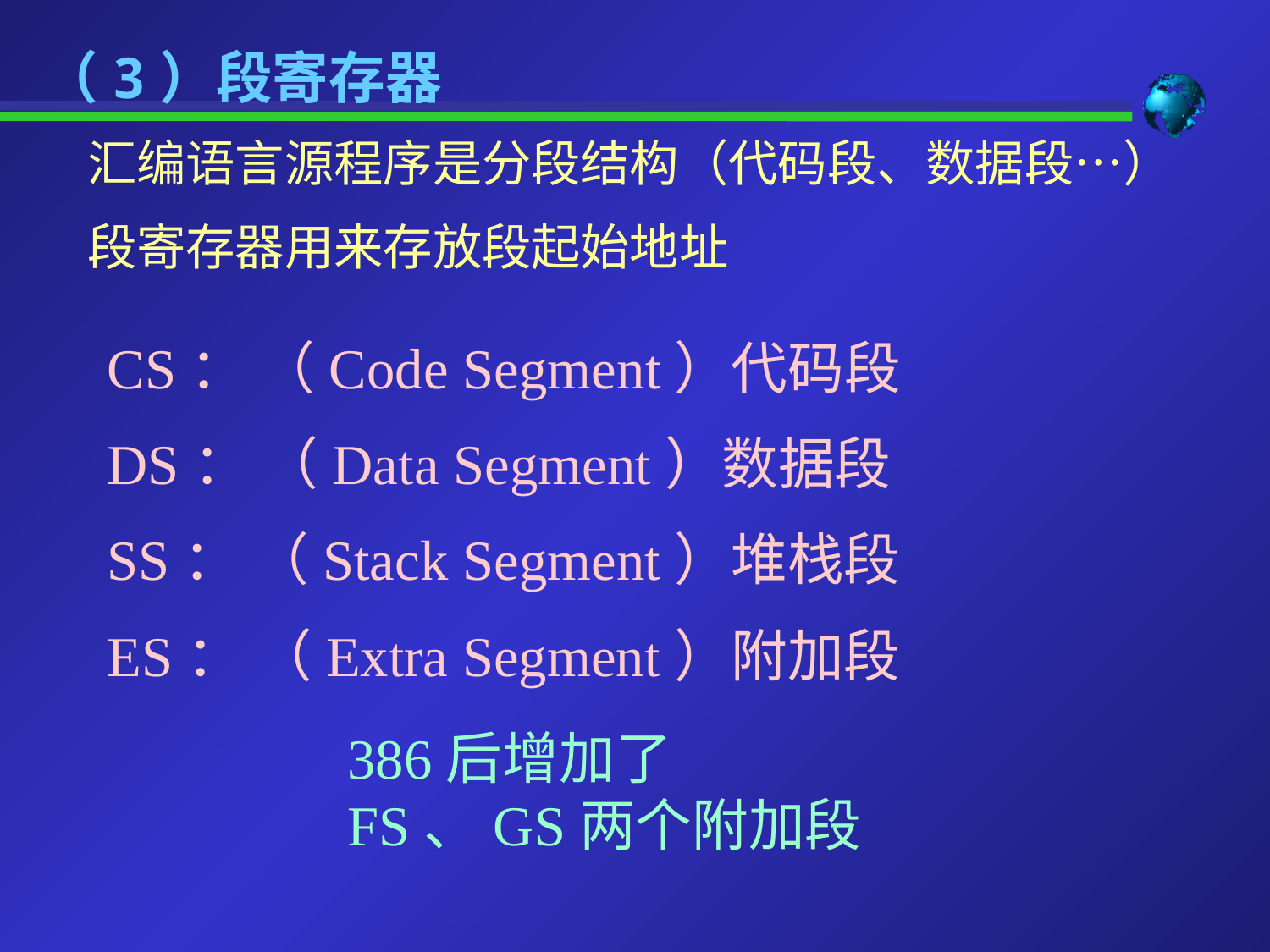

（3）段寄存器
汇编语言源程序是分段结构（代码段、数据段…）
段寄存器用来存放段起始地址
CS： （Code Segment）代码段
DS： （Data Segment）数据段
SS： （Stack Segment）堆栈段
ES： （Extra Segment）附加段
386后增加了FS、GS两个附加段
50